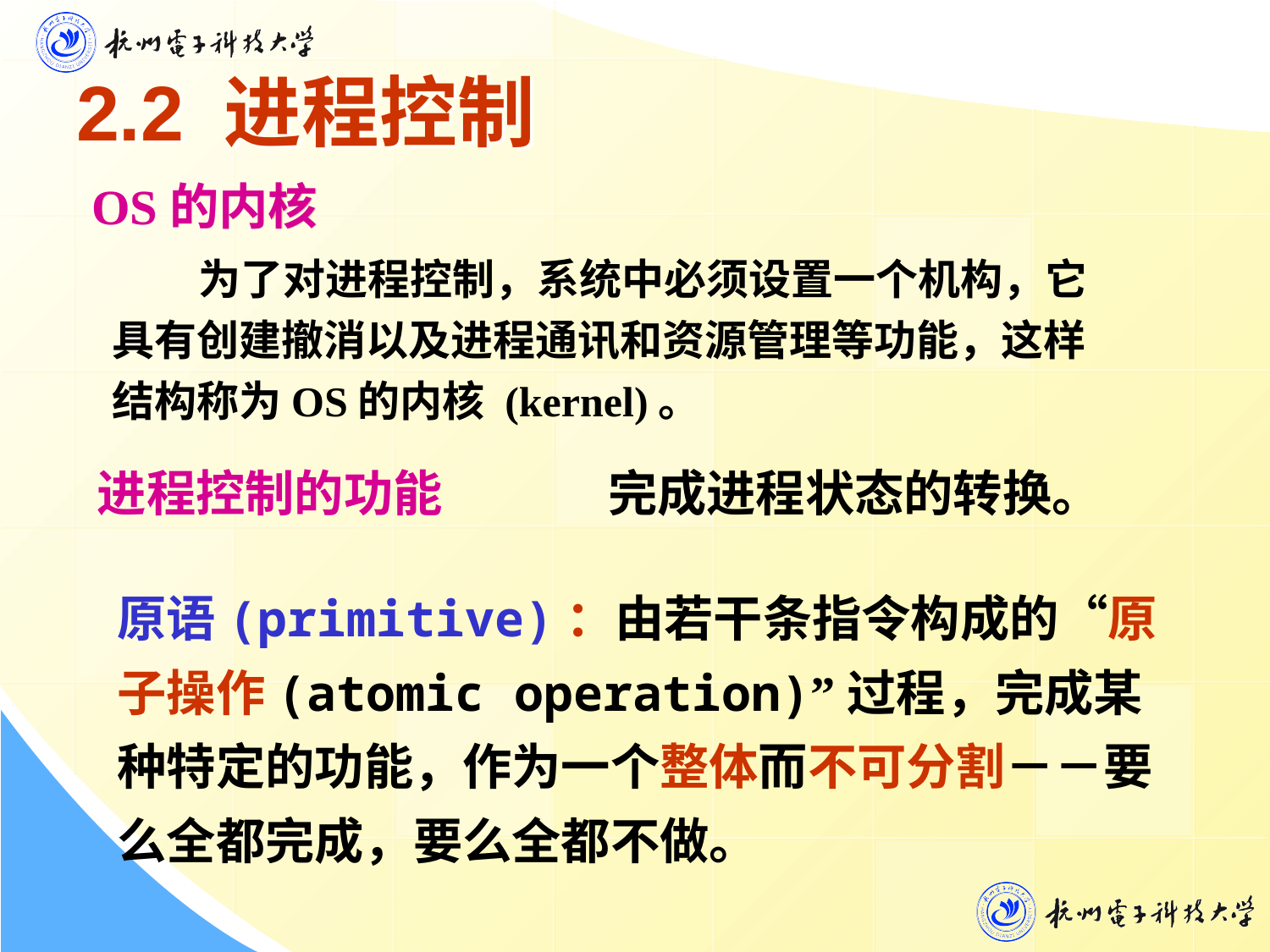

2.2 进程控制
OS的内核
        为了对进程控制，系统中必须设置一个机构，它具有创建撤消以及进程通讯和资源管理等功能，这样结构称为OS的内核 (kernel)。
进程控制的功能
完成进程状态的转换。
原语(primitive)：由若干条指令构成的“原子操作(atomic operation)”过程，完成某种特定的功能，作为一个整体而不可分割－－要么全都完成，要么全都不做。